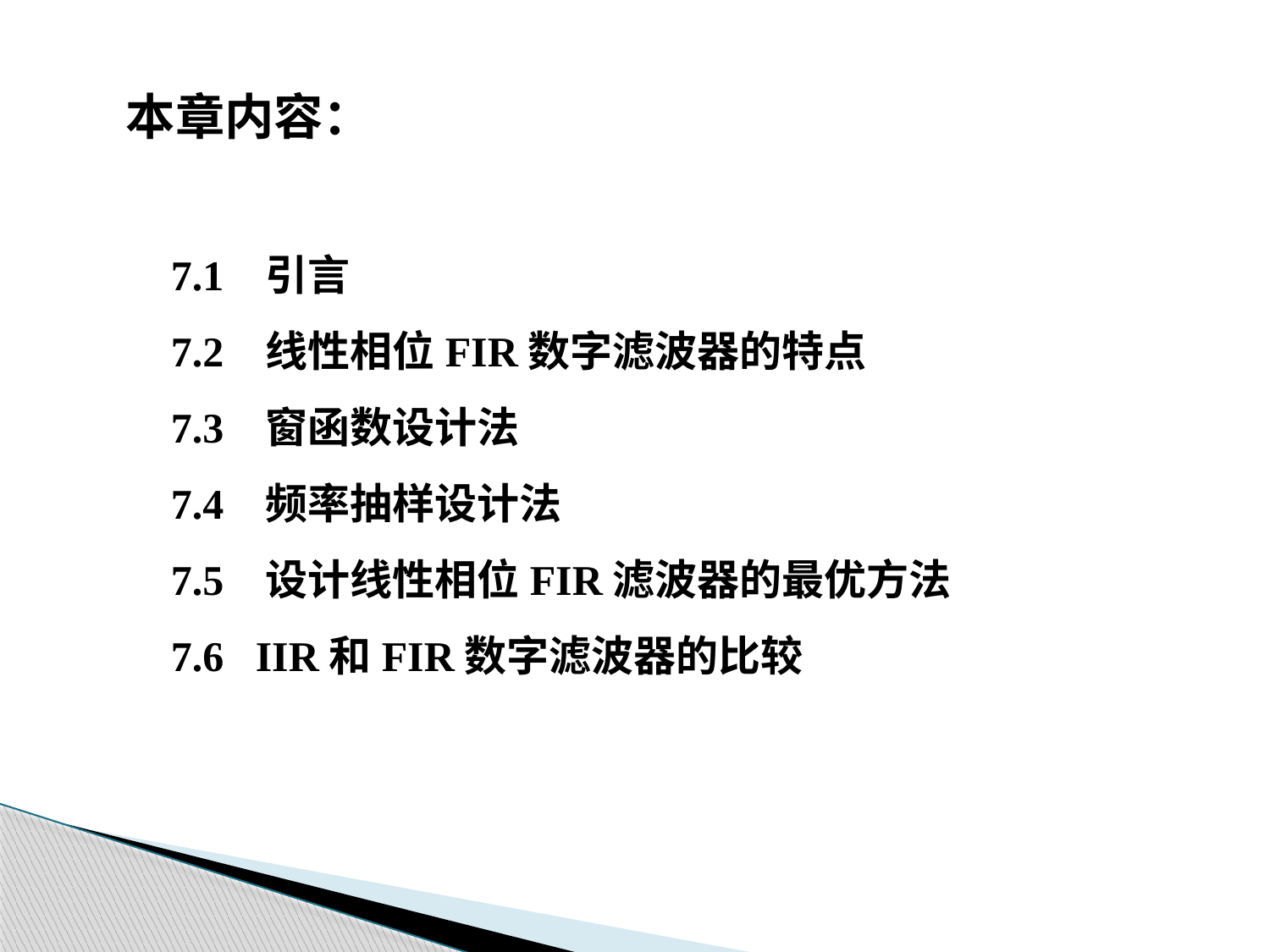

本章内容：
7.1   引言
7.2   线性相位FIR数字滤波器的特点
7.3   窗函数设计法
7.4   频率抽样设计法
7.5   设计线性相位FIR滤波器的最优方法
7.6   IIR和FIR数字滤波器的比较